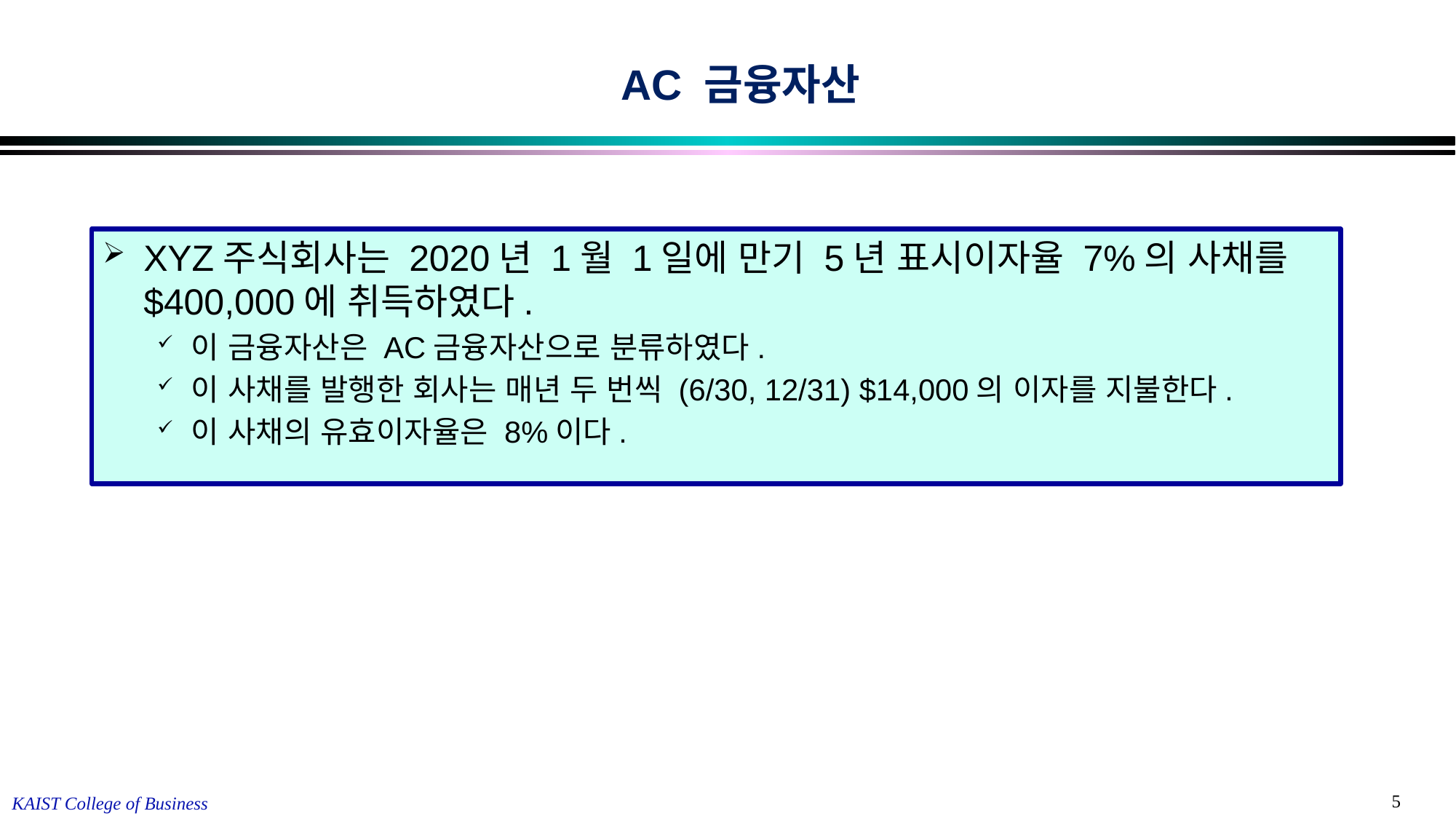

# AC 금융자산
XYZ주식회사는 2020년 1월 1일에 만기 5년 표시이자율 7%의 사채를 $400,000에 취득하였다.
이 금융자산은 AC금융자산으로 분류하였다.
이 사채를 발행한 회사는 매년 두 번씩 (6/30, 12/31) $14,000의 이자를 지불한다.
이 사채의 유효이자율은 8%이다.